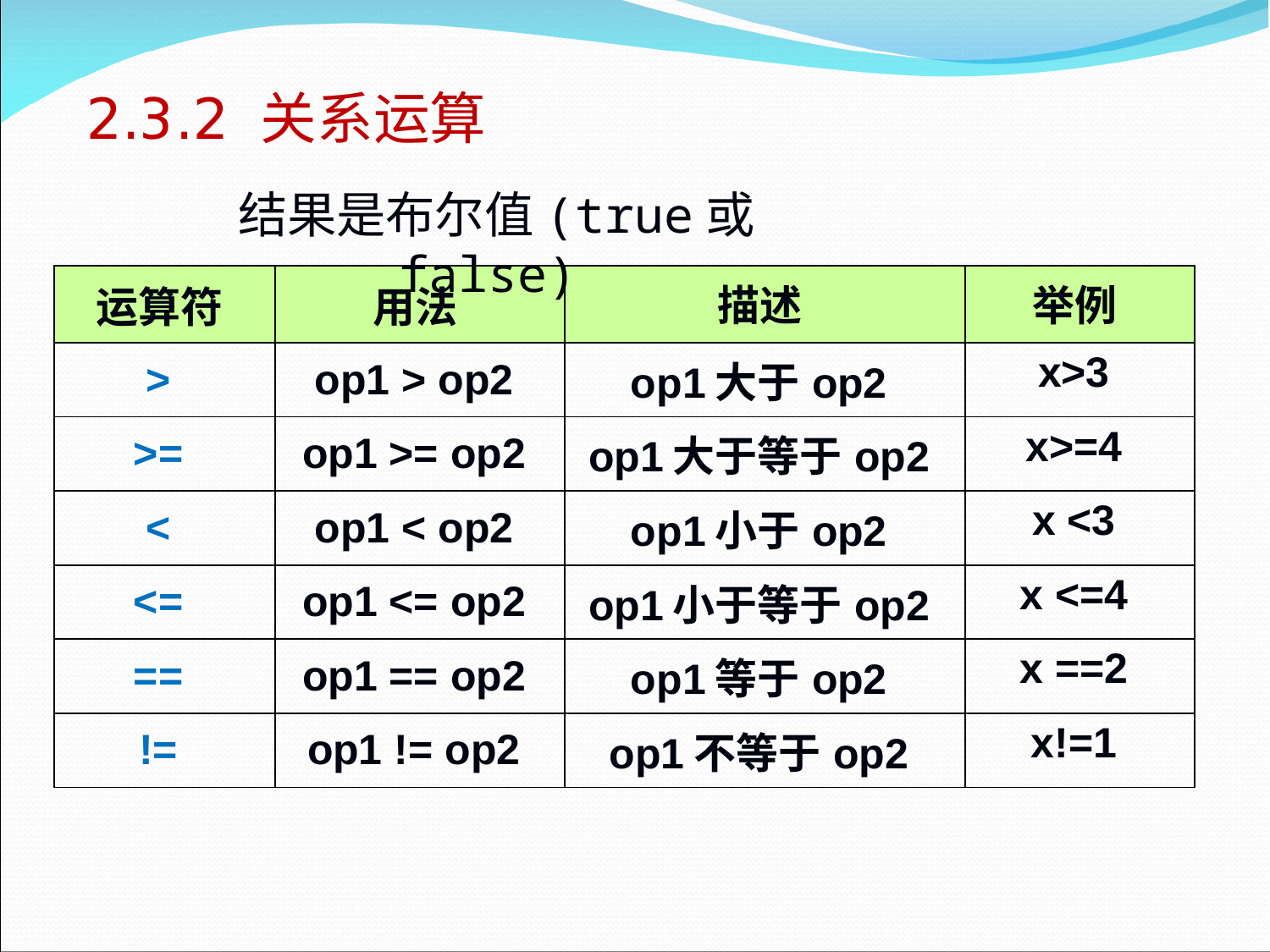

2.3.2 关系运算
结果是布尔值(true或false)
| 运算符 | 用法 | 描述 | 举例 |
| --- | --- | --- | --- |
| > | op1 > op2 | op1大于op2 | x>3 |
| >= | op1 >= op2 | op1大于等于op2 | x>=4 |
| < | op1 < op2 | op1小于op2 | x <3 |
| <= | op1 <= op2 | op1小于等于op2 | x <=4 |
| == | op1 == op2 | op1等于op2 | x ==2 |
| != | op1 != op2 | op1不等于op2 | x!=1 |